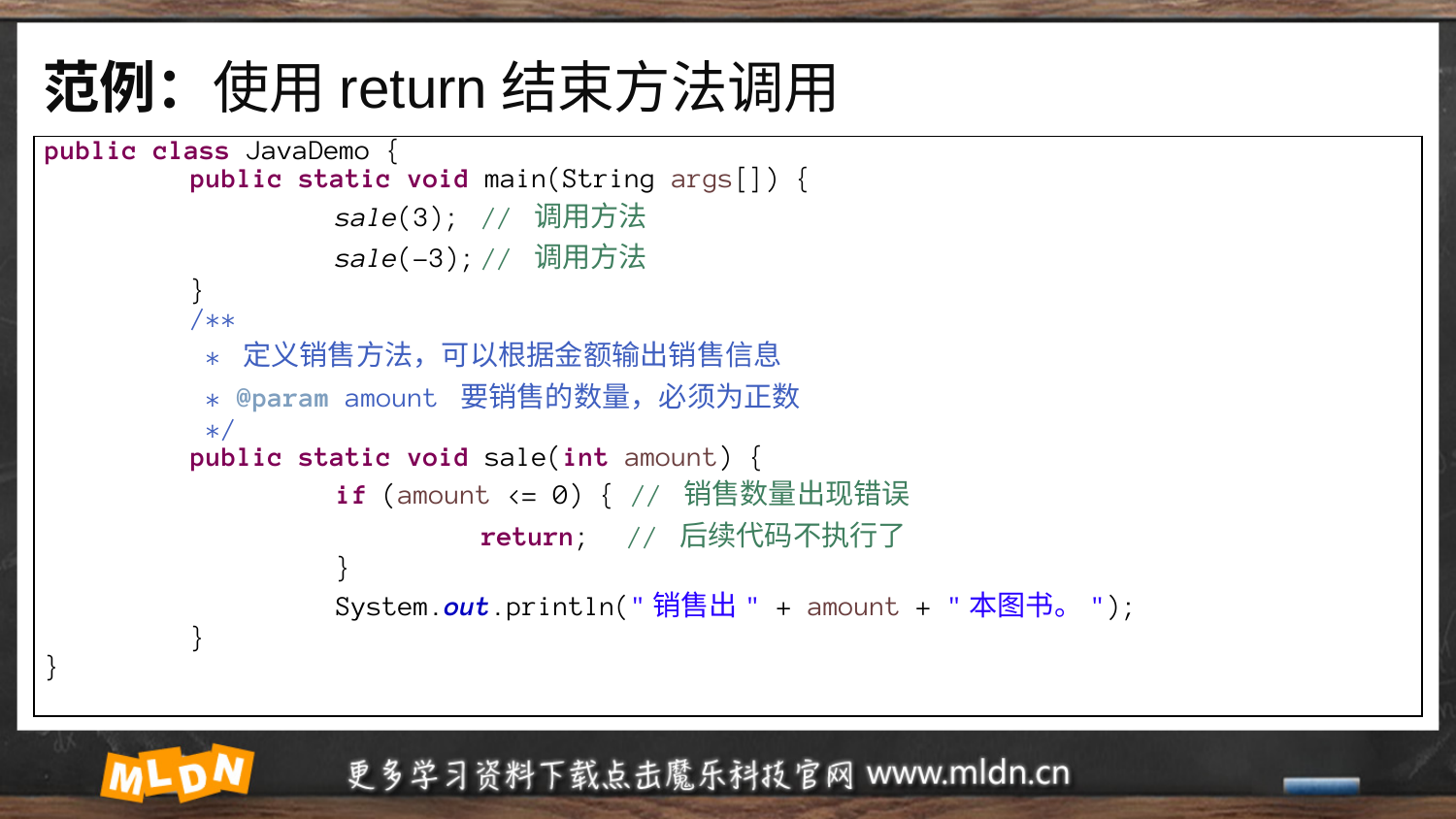

# 范例：使用return结束方法调用
| public class JavaDemo { public static void main(String args[]) { sale(3); // 调用方法 sale(-3); // 调用方法 } /\*\* \* 定义销售方法，可以根据金额输出销售信息 \* @param amount 要销售的数量，必须为正数 \*/ public static void sale(int amount) { if (amount <= 0) { // 销售数量出现错误 return; // 后续代码不执行了 } System.out.println("销售出" + amount + "本图书。"); } } |
| --- |